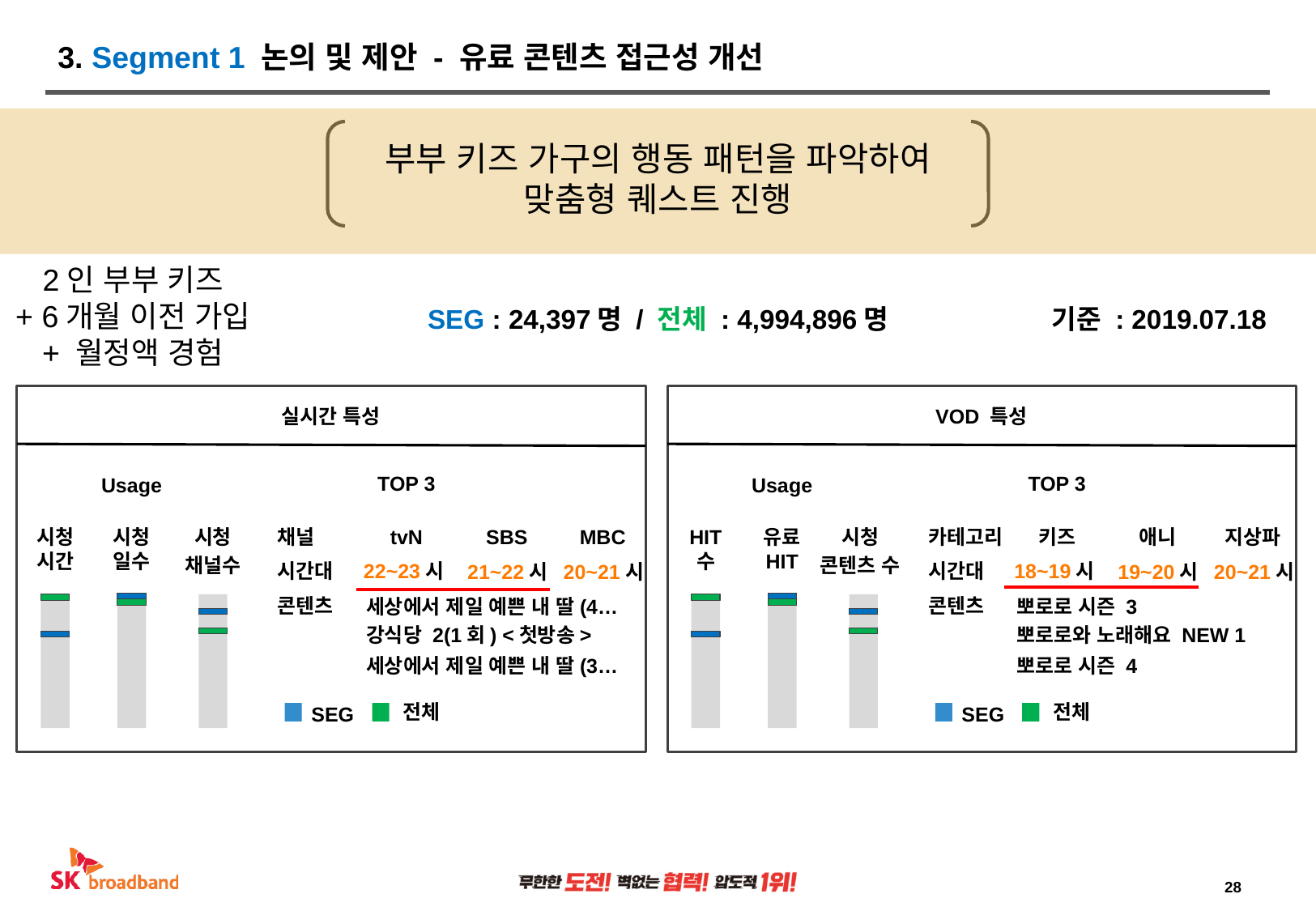

# 3. Segment 1 논의 및 제안 - 유료 콘텐츠 접근성 개선

부부 키즈 가구의 행동 패턴을 파악하여
맞춤형 퀘스트 진행
2인 부부 키즈
+ 6개월 이전 가입
+ 월정액 경험
SEG : 24,397명 / 전체 : 4,994,896명
기준 : 2019.07.18

실시간 특성
TOP 3
Usage
채널
tvN
MBC
시청 시간
시청 일수
시청
채널수
SBS
시간대
22~23시
21~22시
20~21시
콘텐츠
세상에서 제일 예쁜 내 딸(4…

강식당 2(1회) <첫방송>
세상에서 제일 예쁜 내 딸(3…
VOD 특성
TOP 3
Usage
카테고리
키즈
지상파
HIT 수
유료 HIT
시청
콘텐츠 수
애니
시간대
18~19시
19~20시
20~21시
콘텐츠
뽀로로 시즌 3

뽀로로와 노래해요 NEW 1
뽀로로 시즌 4
전체
전체
SEG
SEG